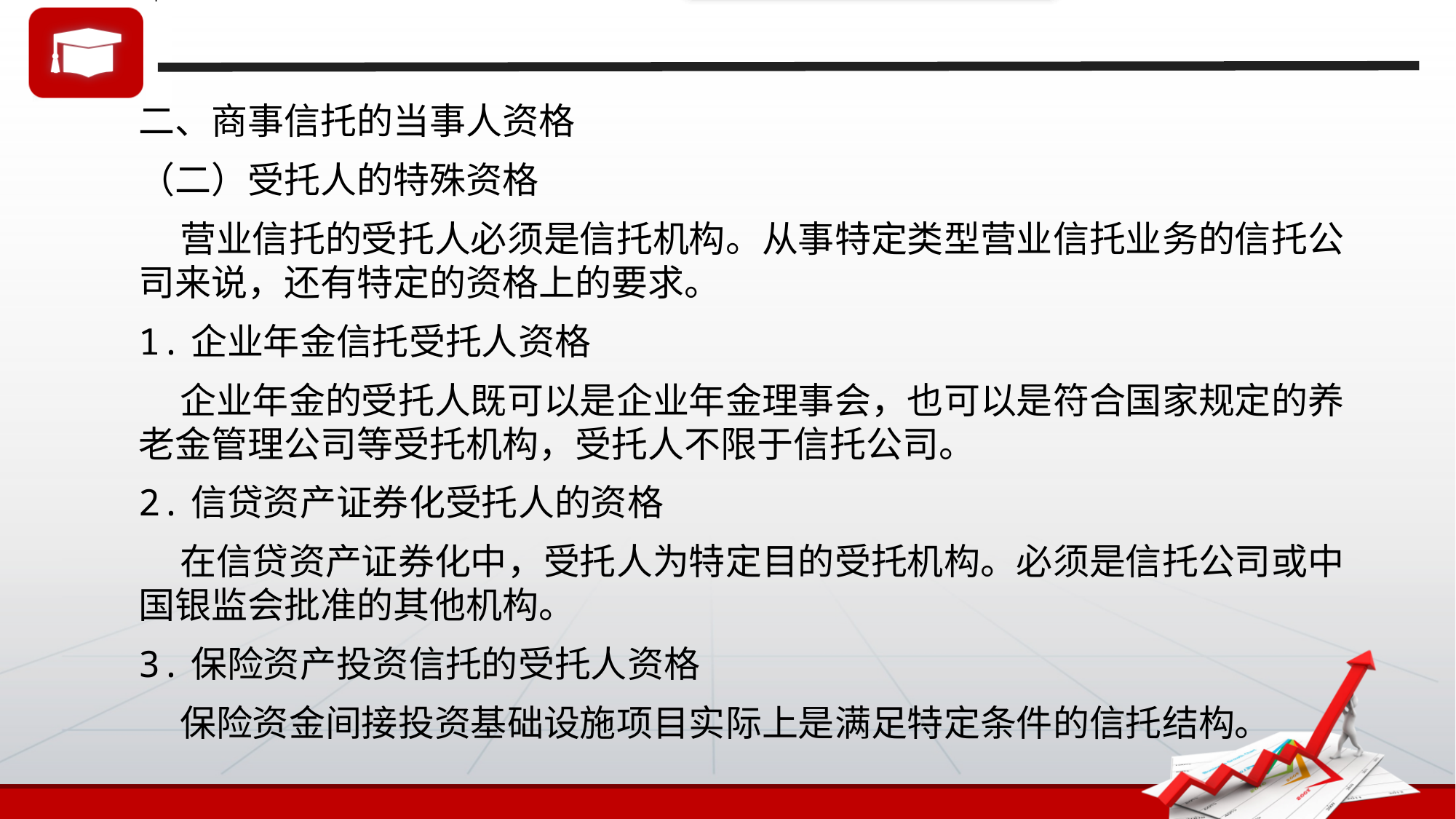

二、商事信托的当事人资格
（二）受托人的特殊资格
    营业信托的受托人必须是信托机构。从事特定类型营业信托业务的信托公司来说，还有特定的资格上的要求。
1.企业年金信托受托人资格
    企业年金的受托人既可以是企业年金理事会，也可以是符合国家规定的养老金管理公司等受托机构，受托人不限于信托公司。
2.信贷资产证券化受托人的资格
    在信贷资产证券化中，受托人为特定目的受托机构。必须是信托公司或中国银监会批准的其他机构。
3.保险资产投资信托的受托人资格
    保险资金间接投资基础设施项目实际上是满足特定条件的信托结构。